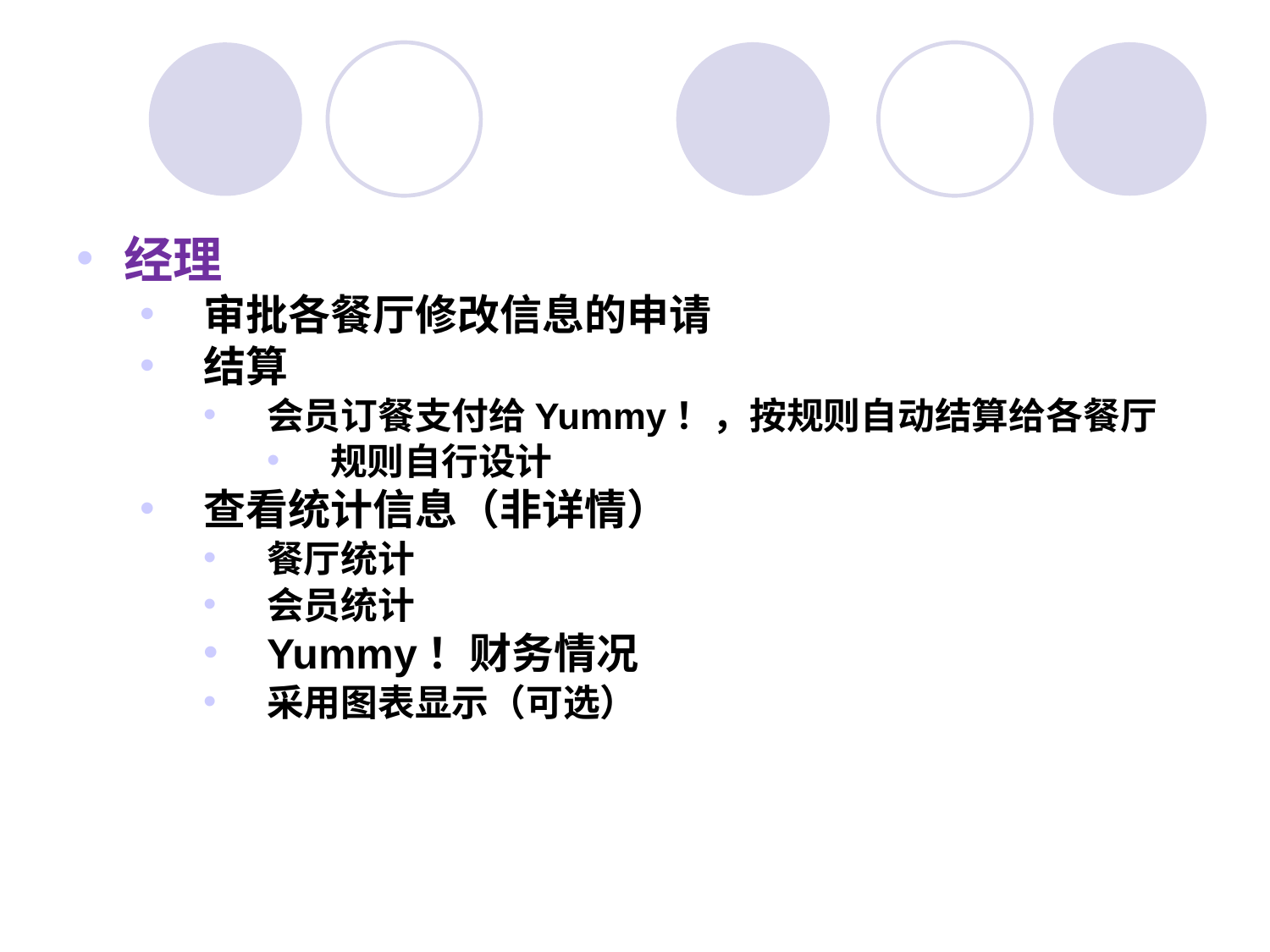

#
经理
审批各餐厅修改信息的申请
结算
会员订餐支付给Yummy！，按规则自动结算给各餐厅
规则自行设计
查看统计信息（非详情）
餐厅统计
会员统计
Yummy！财务情况
采用图表显示（可选）
8